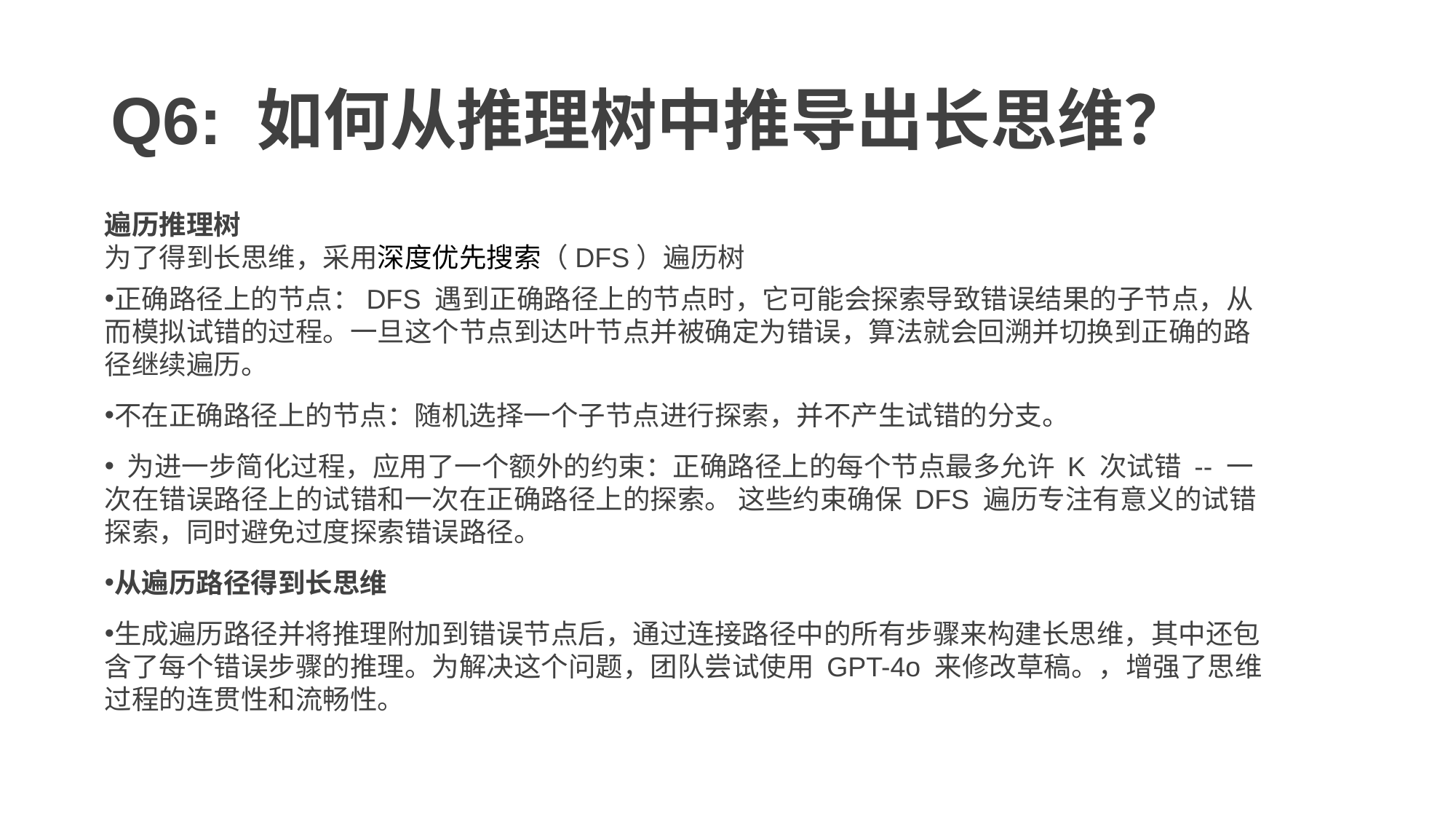

# Q6: 如何从推理树中推导出长思维？
遍历推理树
为了得到长思维，采用深度优先搜索（DFS）遍历树
正确路径上的节点：DFS 遇到正确路径上的节点时，它可能会探索导致错误结果的子节点，从而模拟试错的过程。一旦这个节点到达叶节点并被确定为错误，算法就会回溯并切换到正确的路径继续遍历。
不在正确路径上的节点：随机选择一个子节点进行探索，并不产生试错的分支。
 为进一步简化过程，应用了一个额外的约束：正确路径上的每个节点最多允许 K 次试错 -- 一次在错误路径上的试错和一次在正确路径上的探索。 这些约束确保 DFS 遍历专注有意义的试错探索，同时避免过度探索错误路径。
从遍历路径得到长思维
生成遍历路径并将推理附加到错误节点后，通过连接路径中的所有步骤来构建长思维，其中还包含了每个错误步骤的推理。为解决这个问题，团队尝试使用 GPT-4o 来修改草稿。，增强了思维过程的连贯性和流畅性。